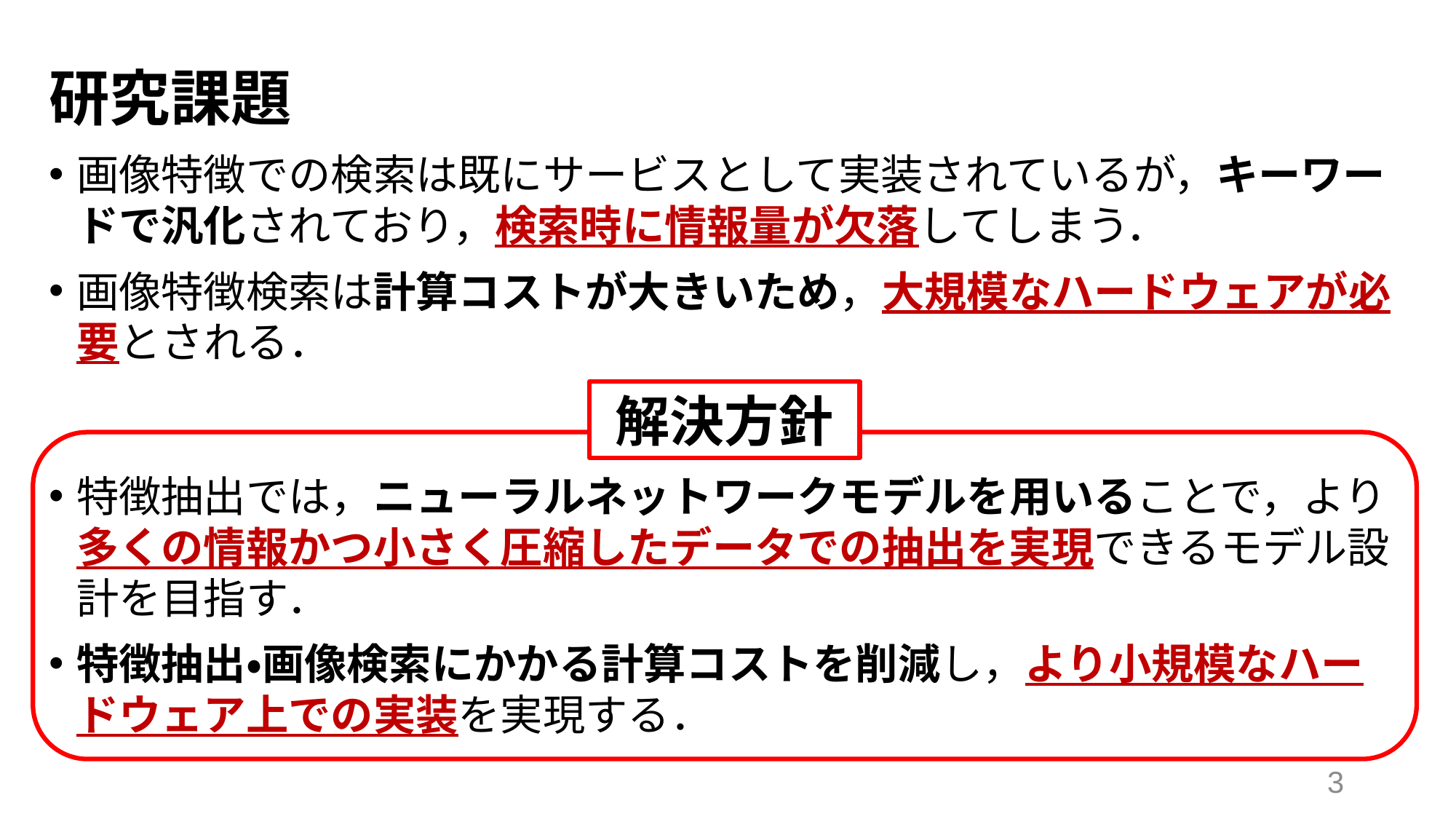

研究課題
画像特徴での検索は既にサービスとして実装されているが，キーワードで汎化されており，検索時に情報量が欠落してしまう．
画像特徴検索は計算コストが大きいため，大規模なハードウェアが必要とされる．

特徴抽出では，ニューラルネットワークモデルを用いることで，より多くの情報かつ小さく圧縮したデータでの抽出を実現できるモデル設計を目指す．
特徴抽出・画像検索にかかる計算コストを削減し，より小規模なハードウェア上での実装を実現する．
解決方針

3